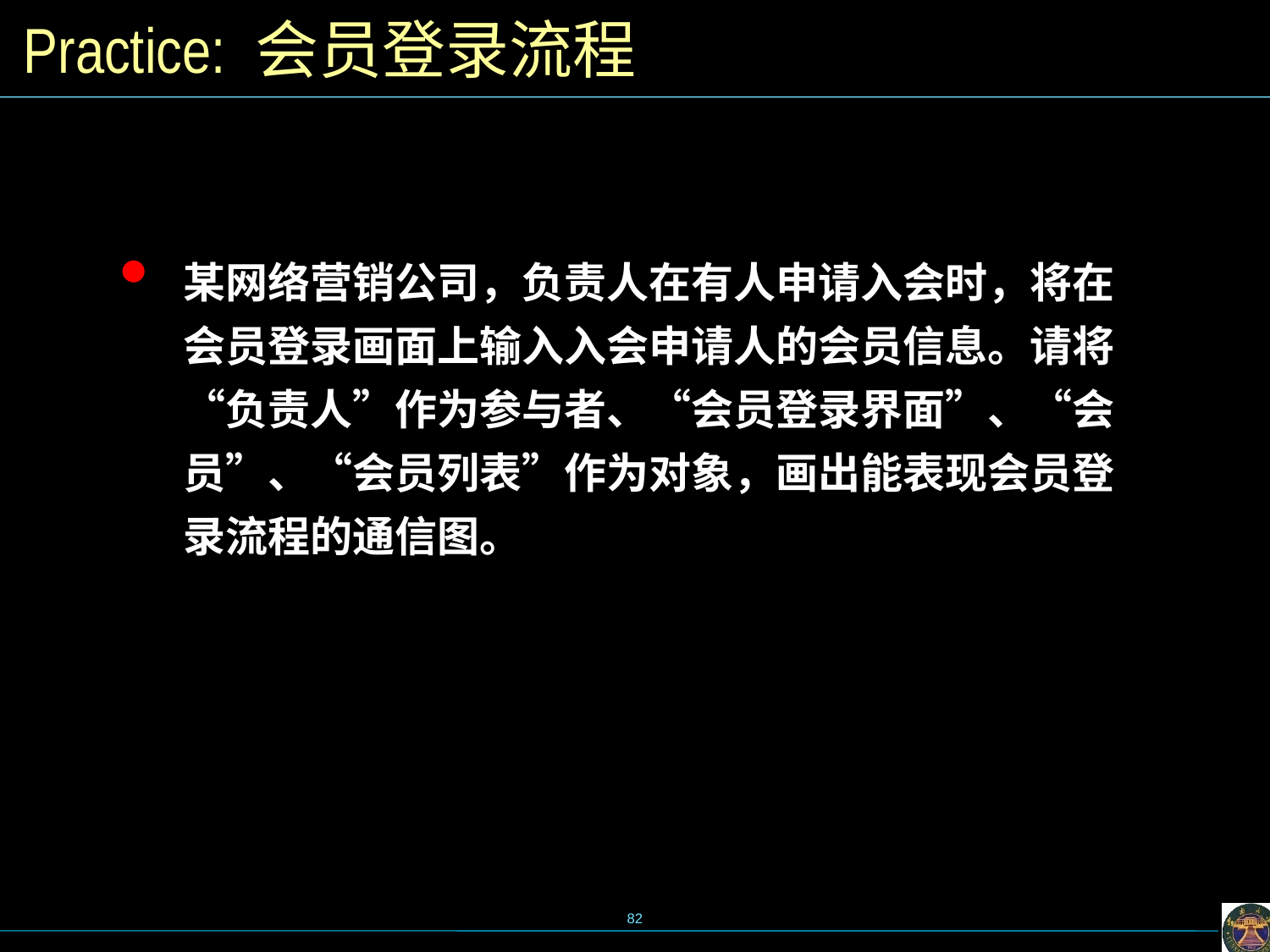

# Practice: 会员登录流程
某网络营销公司，负责人在有人申请入会时，将在会员登录画面上输入入会申请人的会员信息。请将“负责人”作为参与者、“会员登录界面”、“会员”、“会员列表”作为对象，画出能表现会员登录流程的通信图。